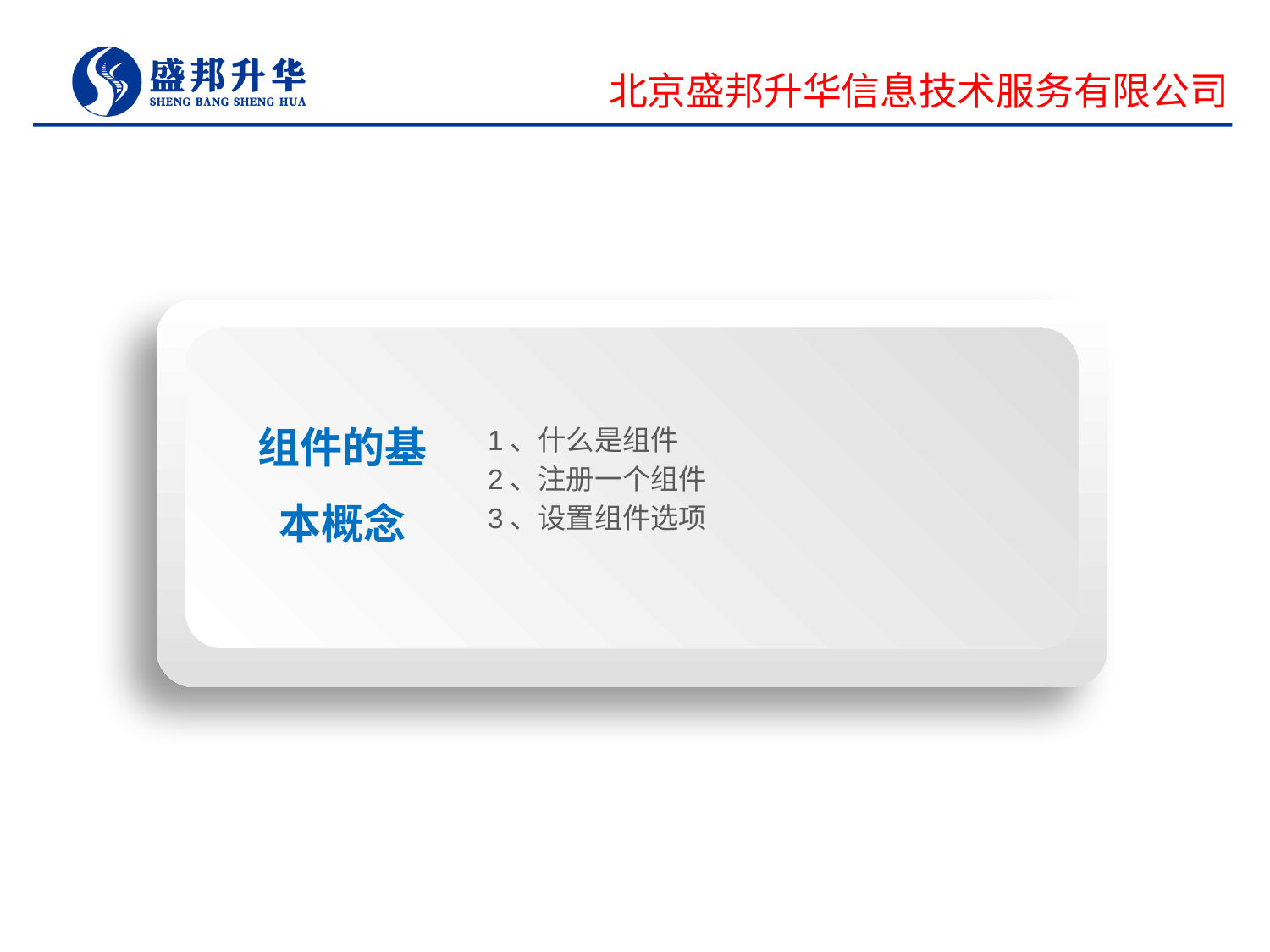

北京盛邦升华信息技术服务有限公司

组件的基本概念
1、什么是组件
2、注册一个组件
3、设置组件选项